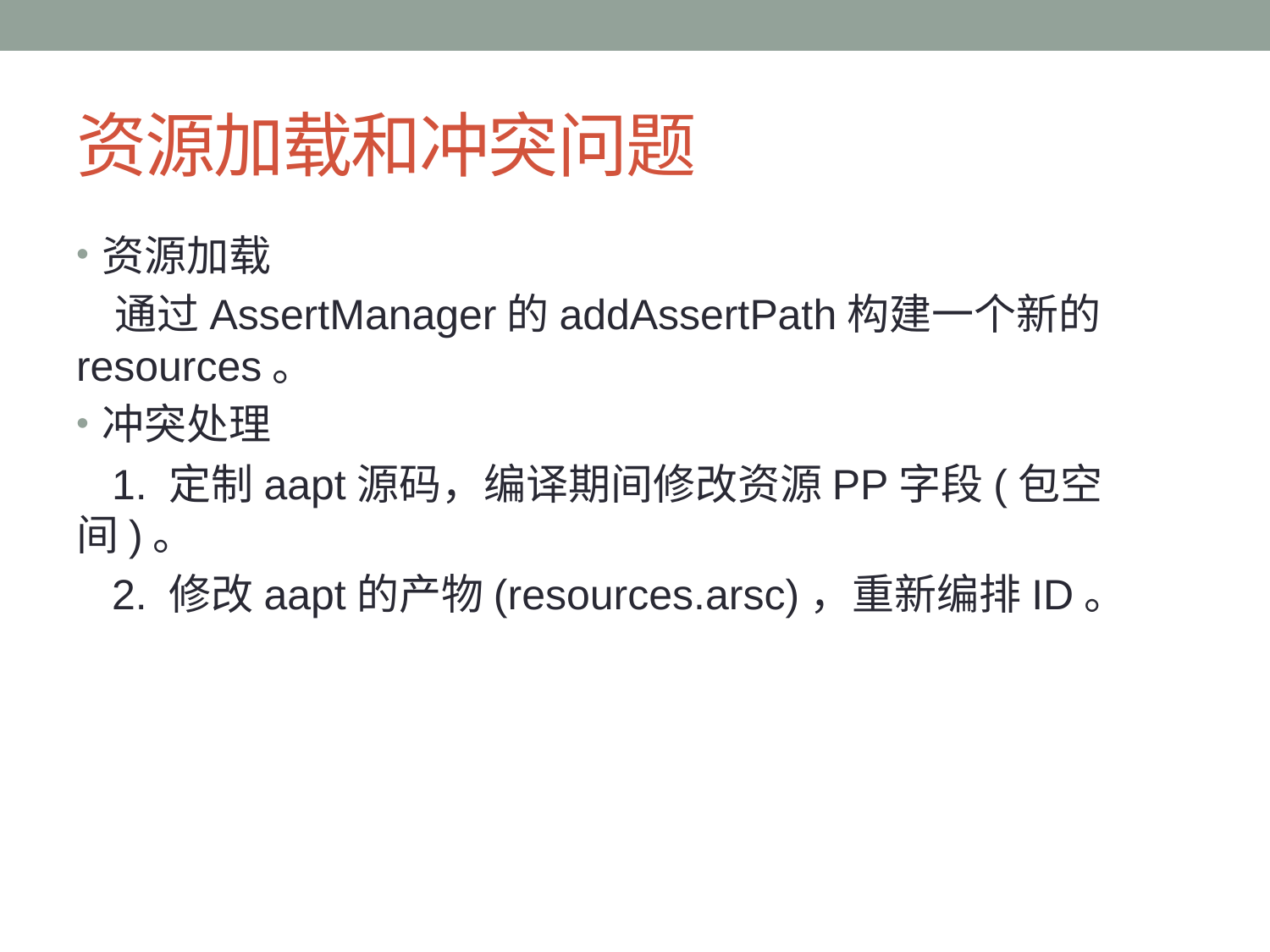

# 资源加载和冲突问题
资源加载
   通过AssertManager的addAssertPath构建一个新的resources。
冲突处理
   1. 定制aapt源码，编译期间修改资源PP字段(包空间)。
   2. 修改aapt的产物(resources.arsc)，重新编排ID。